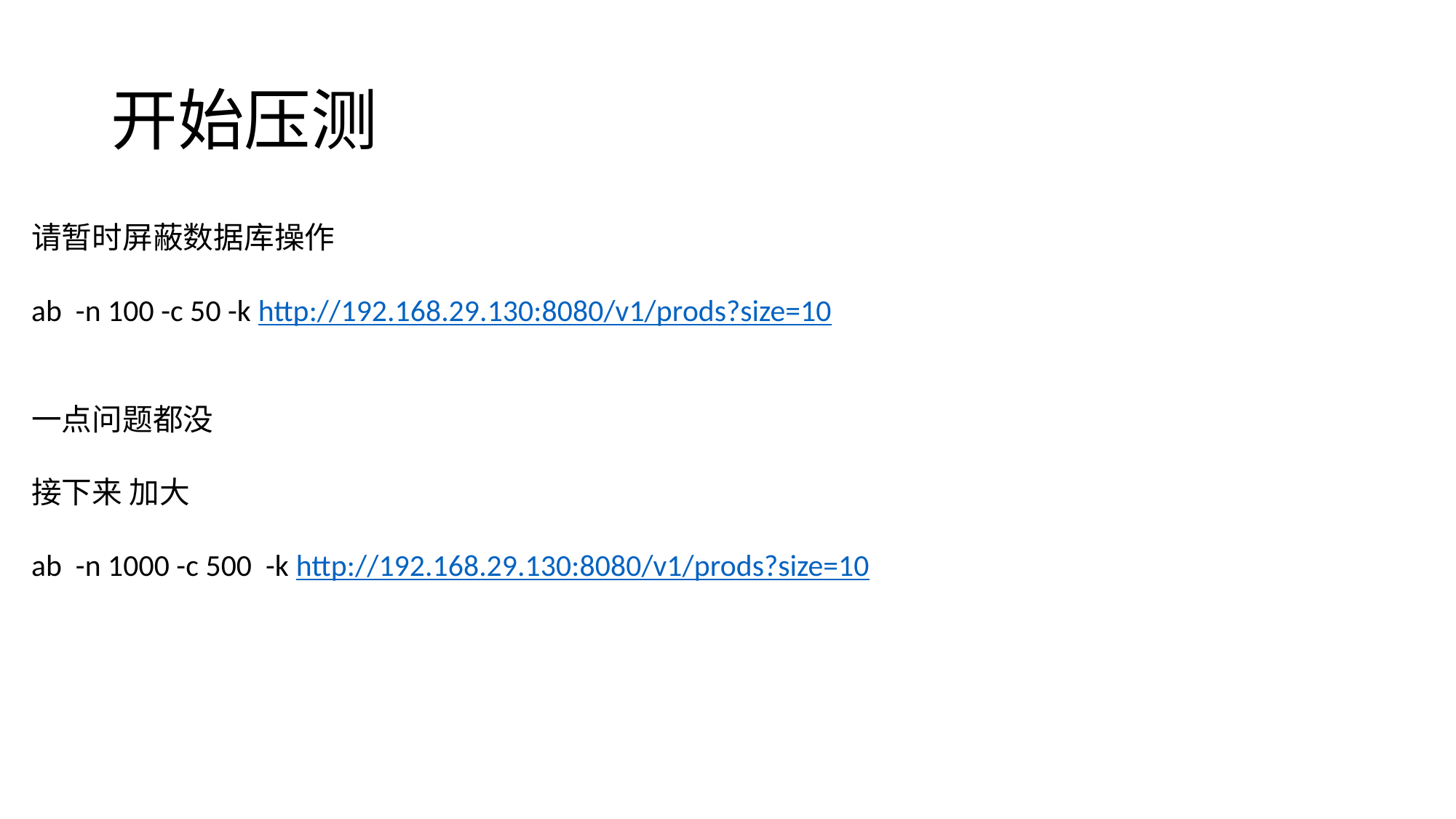

# 开始压测

请暂时屏蔽数据库操作

ab  -n 100 -c 50 -k http://192.168.29.130:8080/v1/prods?size=10

一点问题都没

接下来 加大

ab  -n 1000 -c 500  -k http://192.168.29.130:8080/v1/prods?size=10